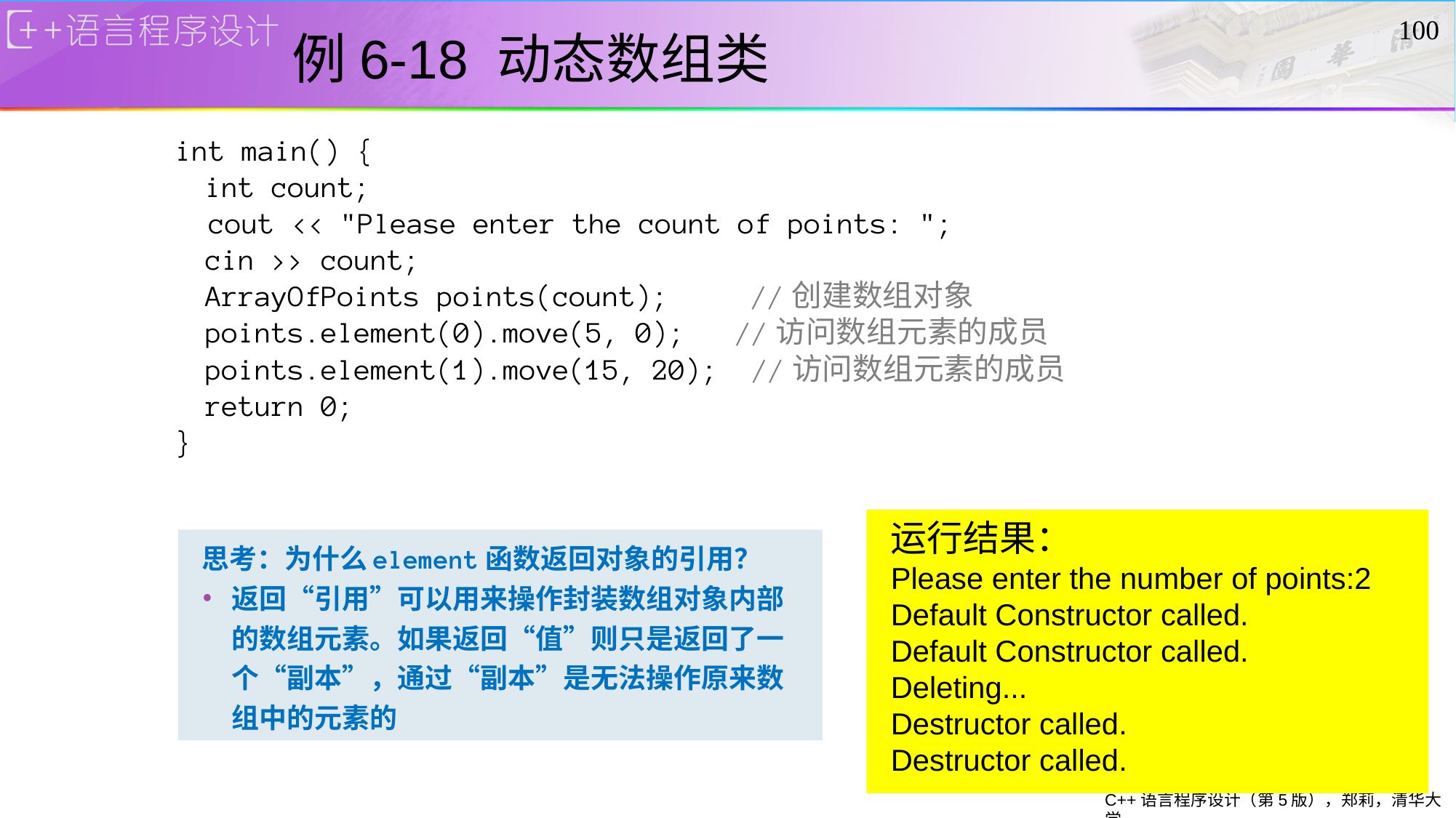

# 例6-18 动态数组类
100
int main() {
	int count;
  cout << "Please enter the count of points: ";
	cin >> count;
	ArrayOfPoints points(count);	//创建数组对象
	points.element(0).move(5, 0);   //访问数组元素的成员
	points.element(1).move(15, 20);  //访问数组元素的成员
	return 0;
}
运行结果：
Please enter the number of points:2
Default Constructor called.
Default Constructor called.
Deleting...
Destructor called.
Destructor called.

思考：为什么element函数返回对象的引用？
返回“引用”可以用来操作封装数组对象内部的数组元素。如果返回“值”则只是返回了一个“副本”，通过“副本”是无法操作原来数组中的元素的